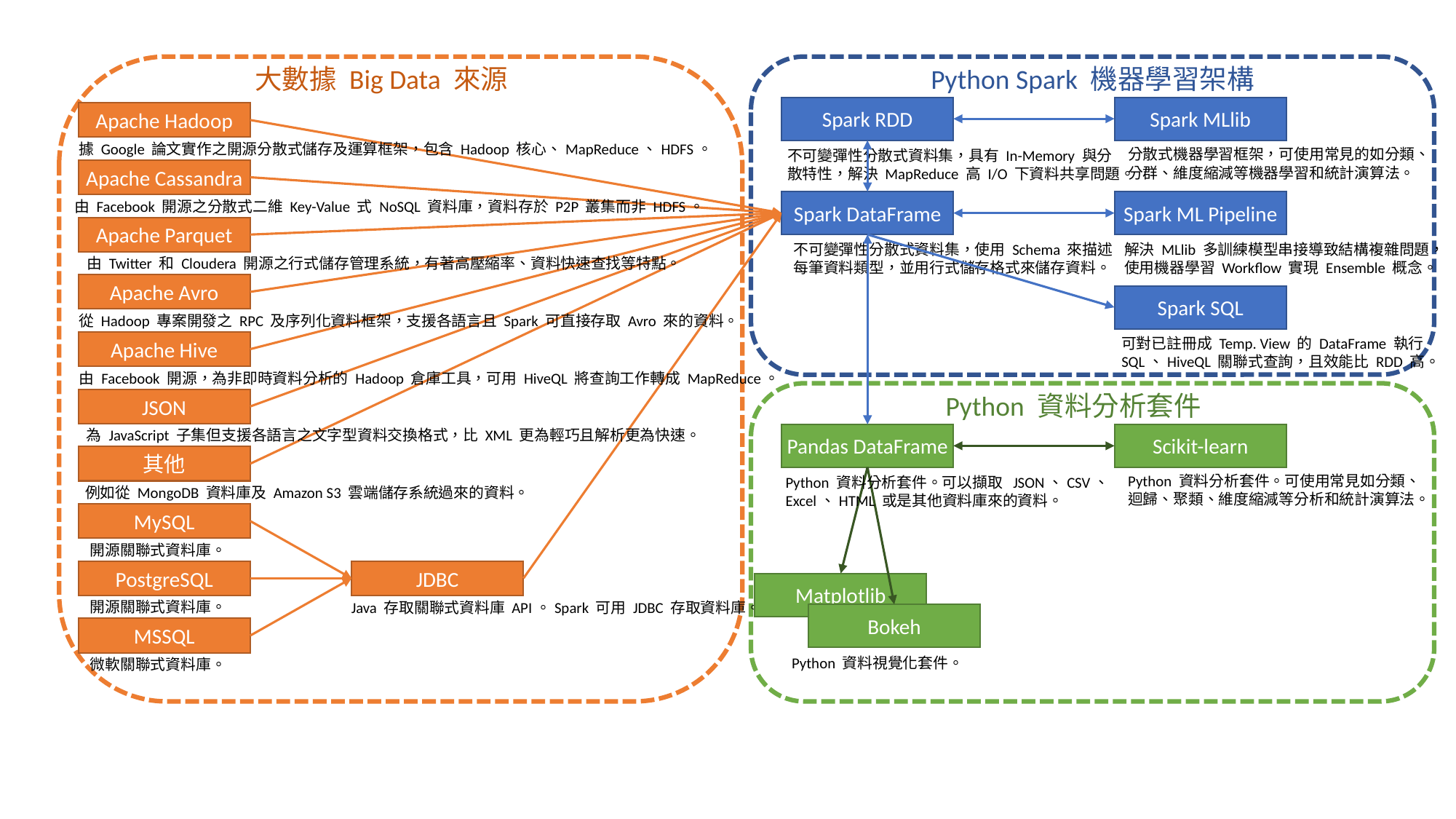

大數據 Big Data 來源

Python Spark 機器學習架構
Spark RDD
Spark MLlib
Apache Hadoop
據 Google 論文實作之開源分散式儲存及運算框架，包含 Hadoop 核心、MapReduce、HDFS。
分散式機器學習框架，可使用常見的如分類、
分群、維度縮減等機器學習和統計演算法。
不可變彈性分散式資料集，具有 In-Memory 與分
散特性，解決 MapReduce 高 I/O 下資料共享問題。
Apache Cassandra
由 Facebook 開源之分散式二維 Key-Value 式 NoSQL 資料庫，資料存於 P2P 叢集而非 HDFS。
Spark DataFrame
Spark ML Pipeline
Apache Parquet
不可變彈性分散式資料集，使用 Schema 來描述
每筆資料類型，並用行式儲存格式來儲存資料。
解決 MLlib 多訓練模型串接導致結構複雜問題，
使用機器學習 Workflow 實現 Ensemble 概念。
由 Twitter 和 Cloudera 開源之行式儲存管理系統，有著高壓縮率、資料快速查找等特點。
Apache Avro
Spark SQL
從 Hadoop 專案開發之 RPC 及序列化資料框架，支援各語言且 Spark 可直接存取 Avro 來的資料。
可對已註冊成 Temp. View 的 DataFrame 執行
SQL、HiveQL 關聯式查詢，且效能比 RDD 高。
Apache Hive
由 Facebook 開源，為非即時資料分析的 Hadoop 倉庫工具，可用 HiveQL 將查詢工作轉成 MapReduce。

Python 資料分析套件
JSON
為 JavaScript 子集但支援各語言之文字型資料交換格式，比 XML 更為輕巧且解析更為快速。
Pandas DataFrame
Scikit-learn
其他
Python 資料分析套件。可使用常見如分類、
迴歸、聚類、維度縮減等分析和統計演算法。
Python 資料分析套件。可以擷取  JSON、CSV、
Excel、HTML 或是其他資料庫來的資料。
例如從 MongoDB 資料庫及 Amazon S3 雲端儲存系統過來的資料。
MySQL
開源關聯式資料庫。
PostgreSQL
JDBC
Matplotlib
Bokeh
開源關聯式資料庫。
Java 存取關聯式資料庫 API。Spark 可用 JDBC 存取資料庫。
MSSQL
Python 資料視覺化套件。
微軟關聯式資料庫。